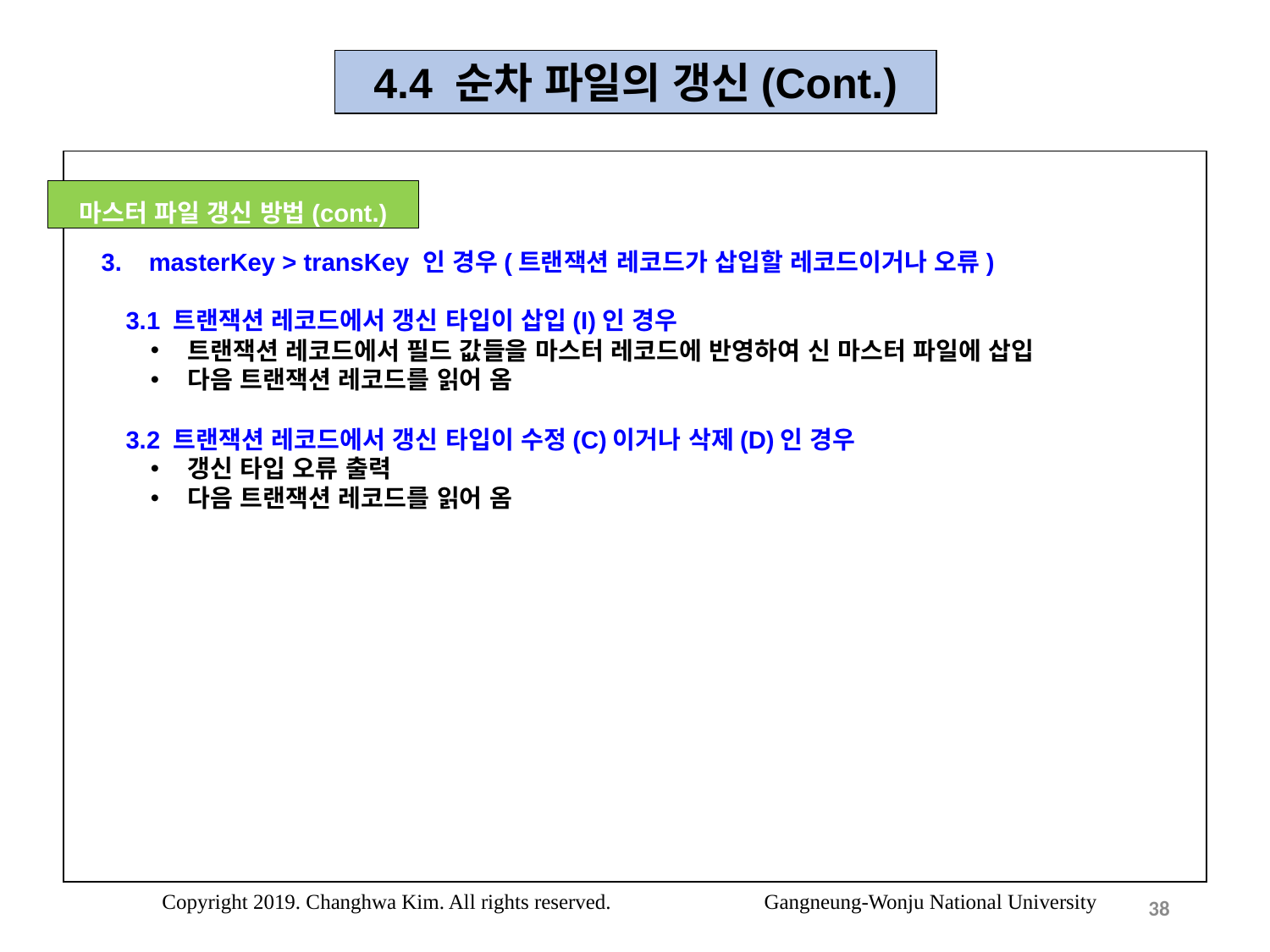

4.4 순차 파일의 갱신(Cont.)

masterKey > transKey 인 경우(트랜잭션 레코드가 삽입할 레코드이거나 오류)

3.1 트랜잭션 레코드에서 갱신 타입이 삽입(I)인 경우
트랜잭션 레코드에서 필드 값들을 마스터 레코드에 반영하여 신 마스터 파일에 삽입
다음 트랜잭션 레코드를 읽어 옴

3.2 트랜잭션 레코드에서 갱신 타입이 수정(C)이거나 삭제(D)인 경우
갱신 타입 오류 출력
다음 트랜잭션 레코드를 읽어 옴

마스터 파일 갱신 방법(cont.)
Copyright 2019. Changhwa Kim. All rights reserved.                             Gangneung-Wonju National University
38